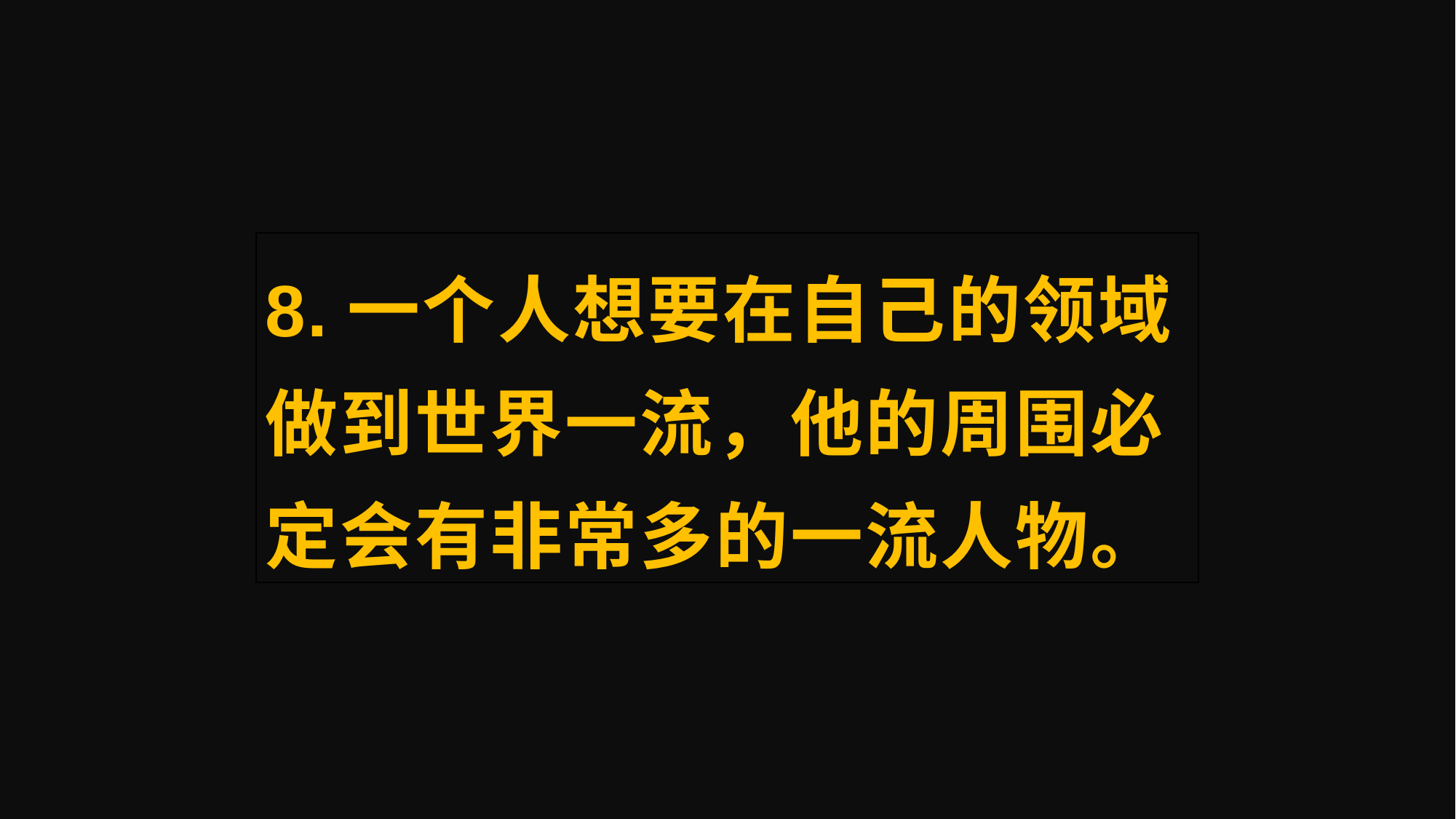

8.一个人想要在自己的领域做到世界一流，他的周围必定会有非常多的一流人物。